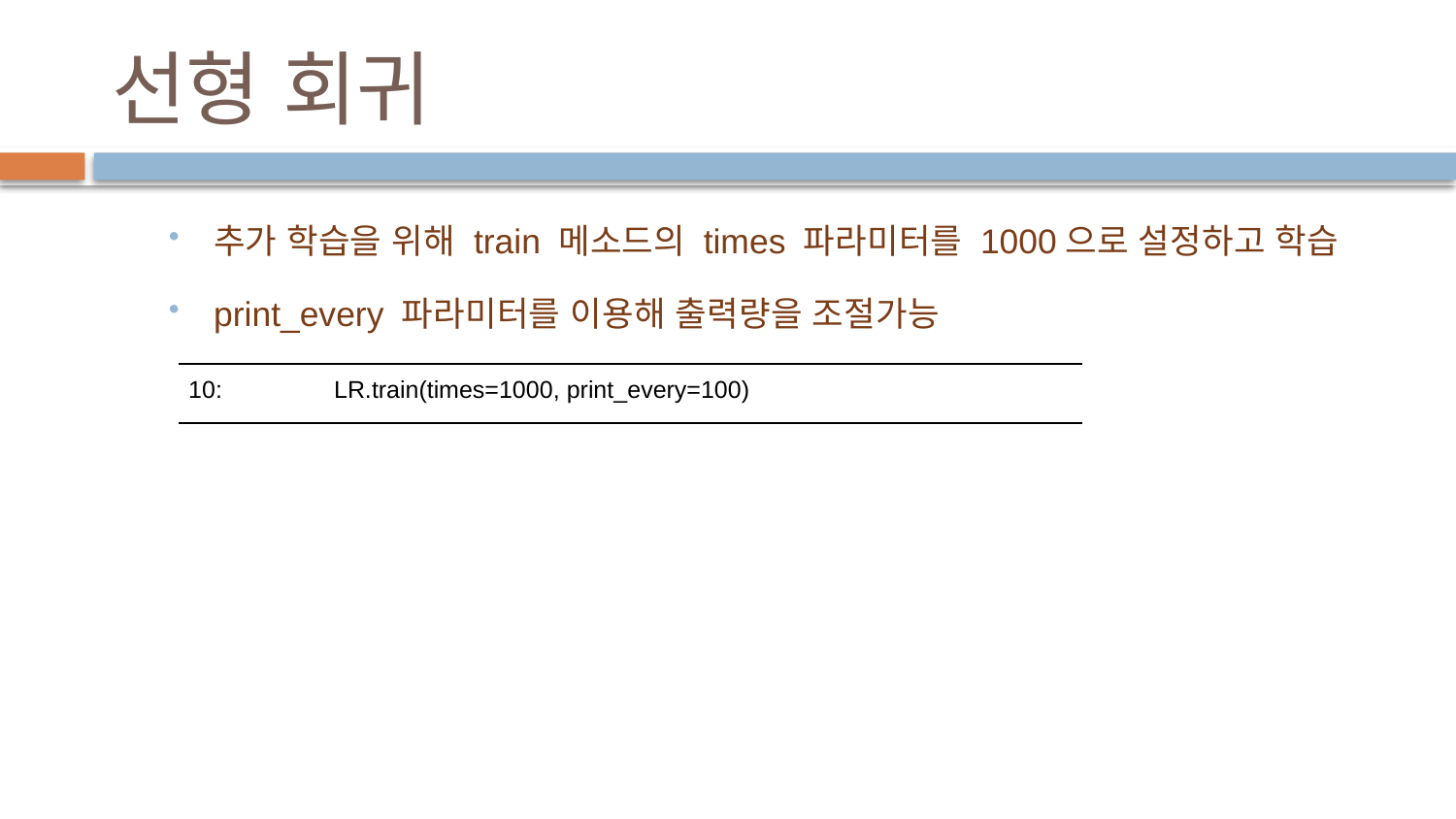

# 선형 회귀
추가 학습을 위해 train 메소드의 times 파라미터를 1000으로 설정하고 학습
print_every 파라미터를 이용해 출력량을 조절가능

| 10: LR.train(times=1000, print\_every=100) |
| --- |